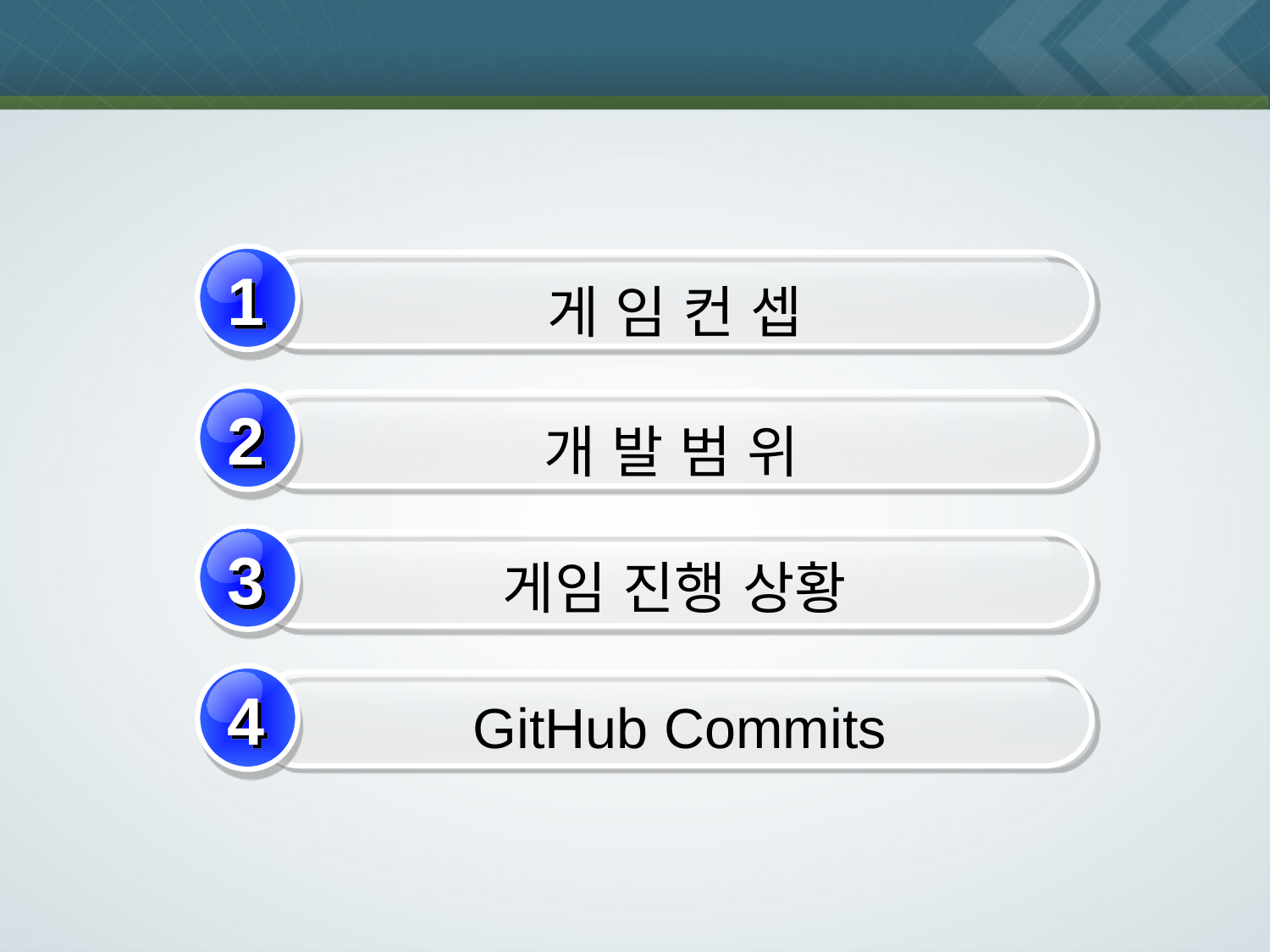

1

게 임 컨 셉

2

개 발 범 위

3

게임 진행 상황

4

GitHub Commits